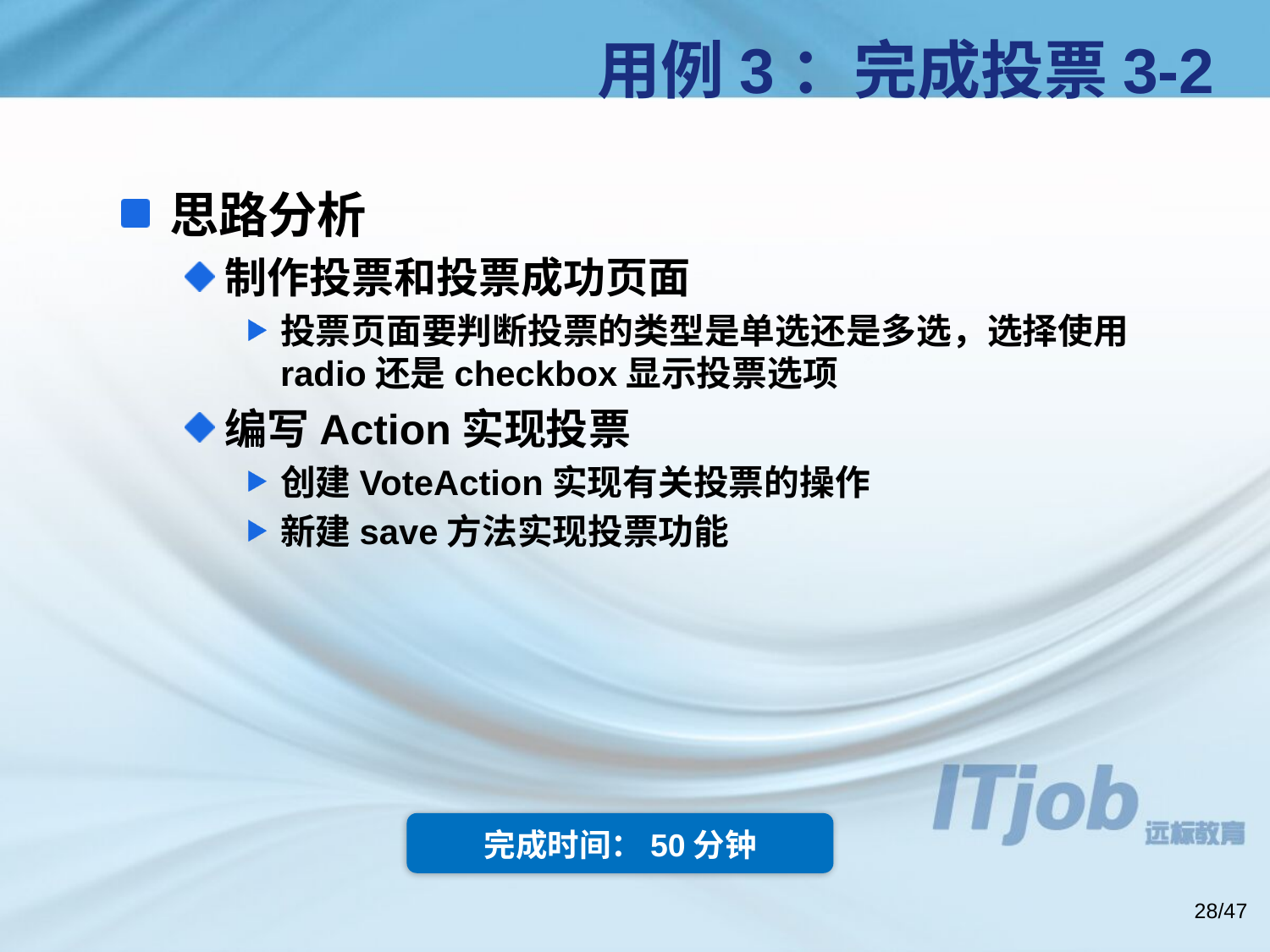

# 用例3：完成投票3-2
思路分析
制作投票和投票成功页面
投票页面要判断投票的类型是单选还是多选，选择使用radio还是checkbox显示投票选项
编写Action实现投票
创建VoteAction实现有关投票的操作
新建save方法实现投票功能

完成时间：50分钟
28/47